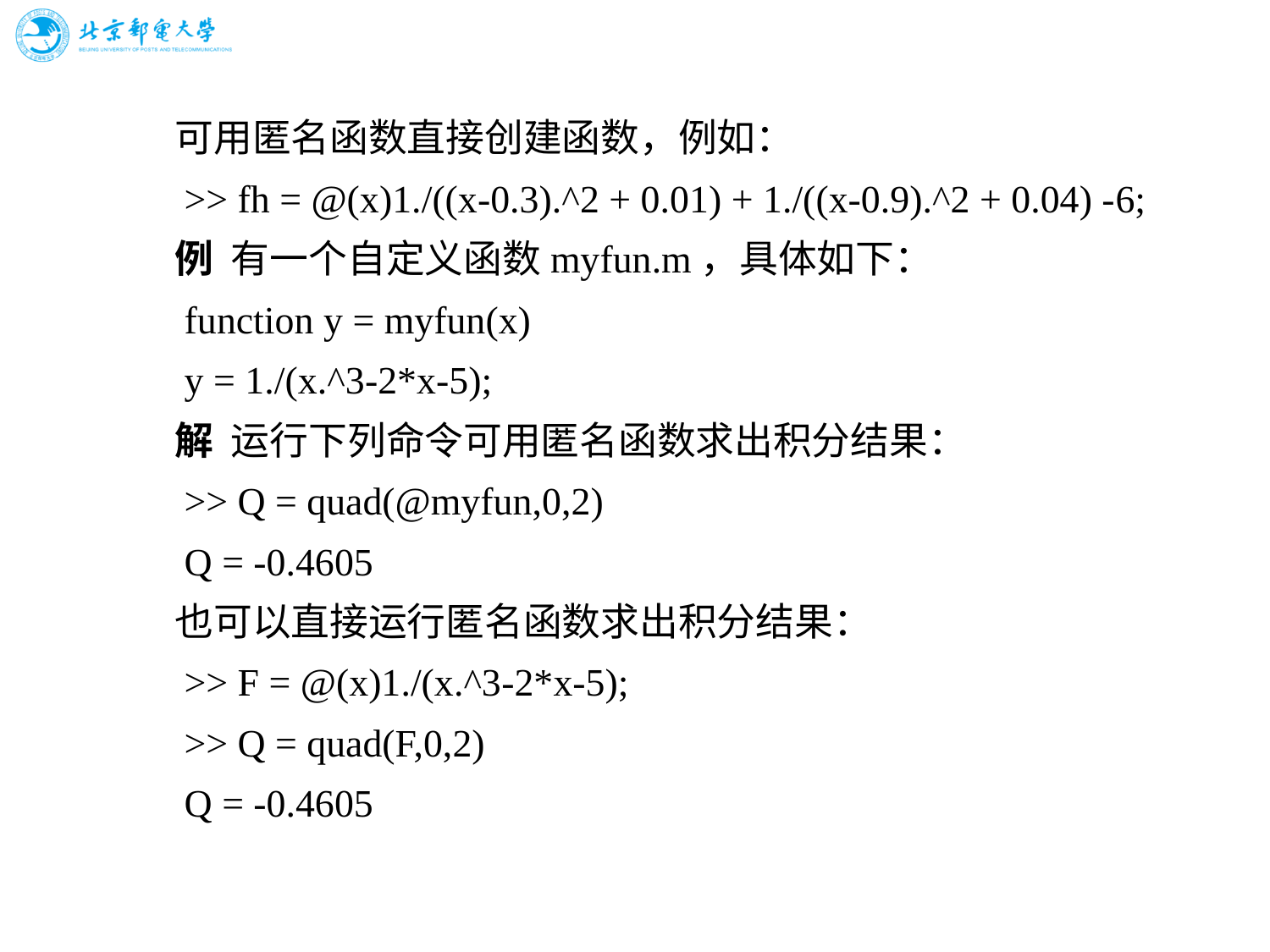

# 可用匿名函数直接创建函数，例如： 　　>> fh = @(x)1./((x-0.3).^2 + 0.01) + 1./((x-0.9).^2 + 0.04) -6; 　　例  有一个自定义函数myfun.m，具体如下： 　　function y = myfun(x) 　　y = 1./(x.^3-2*x-5); 　　解  运行下列命令可用匿名函数求出积分结果： 　　>> Q = quad(@myfun,0,2) 　　Q = -0.4605 　　也可以直接运行匿名函数求出积分结果： 　　>> F = @(x)1./(x.^3-2*x-5); 　　>> Q = quad(F,0,2) 　　Q = -0.4605